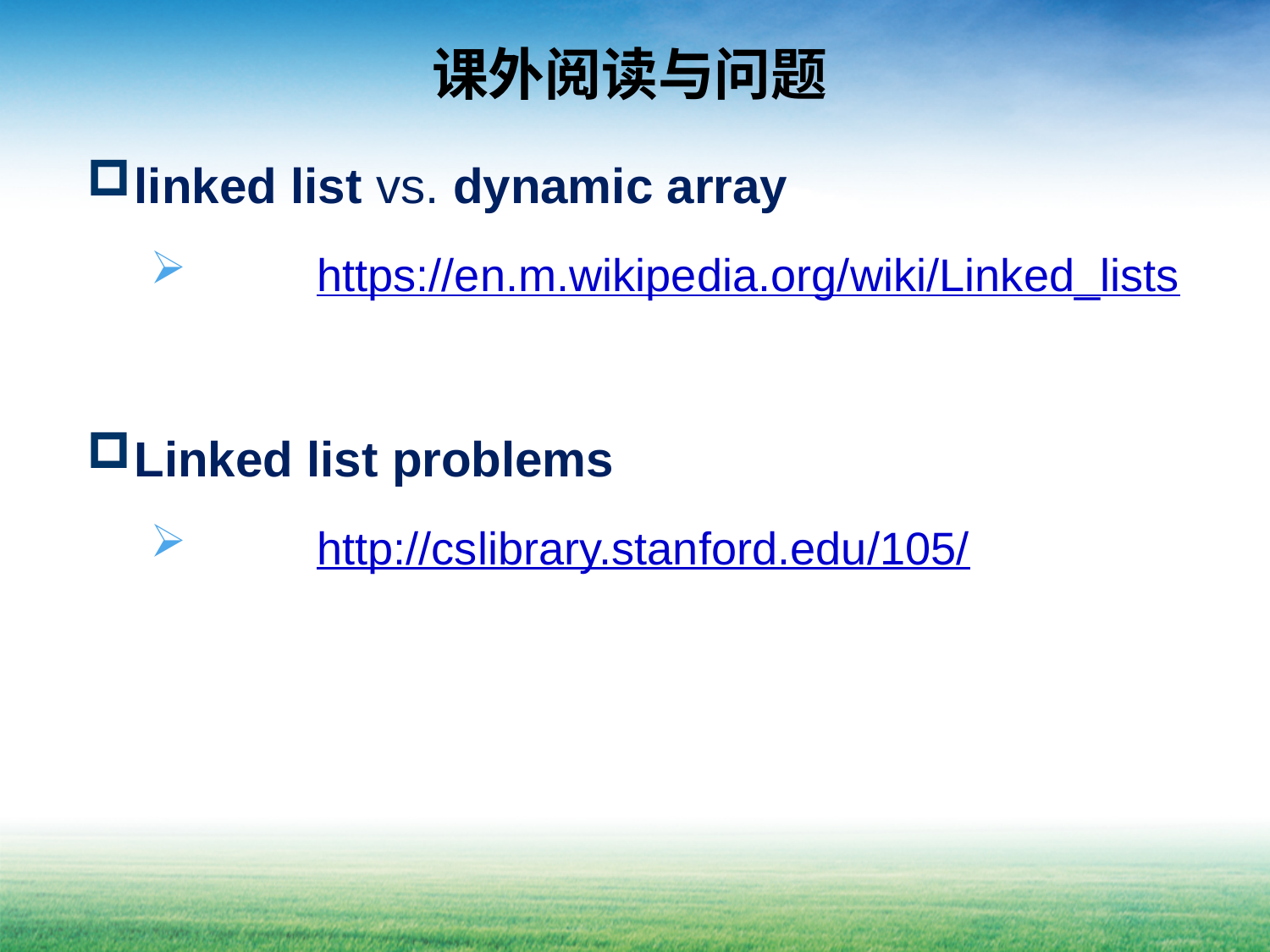

# 课外阅读与问题
linked list vs. dynamic array
	https://en.m.wikipedia.org/wiki/Linked_lists

Linked list problems
	http://cslibrary.stanford.edu/105/